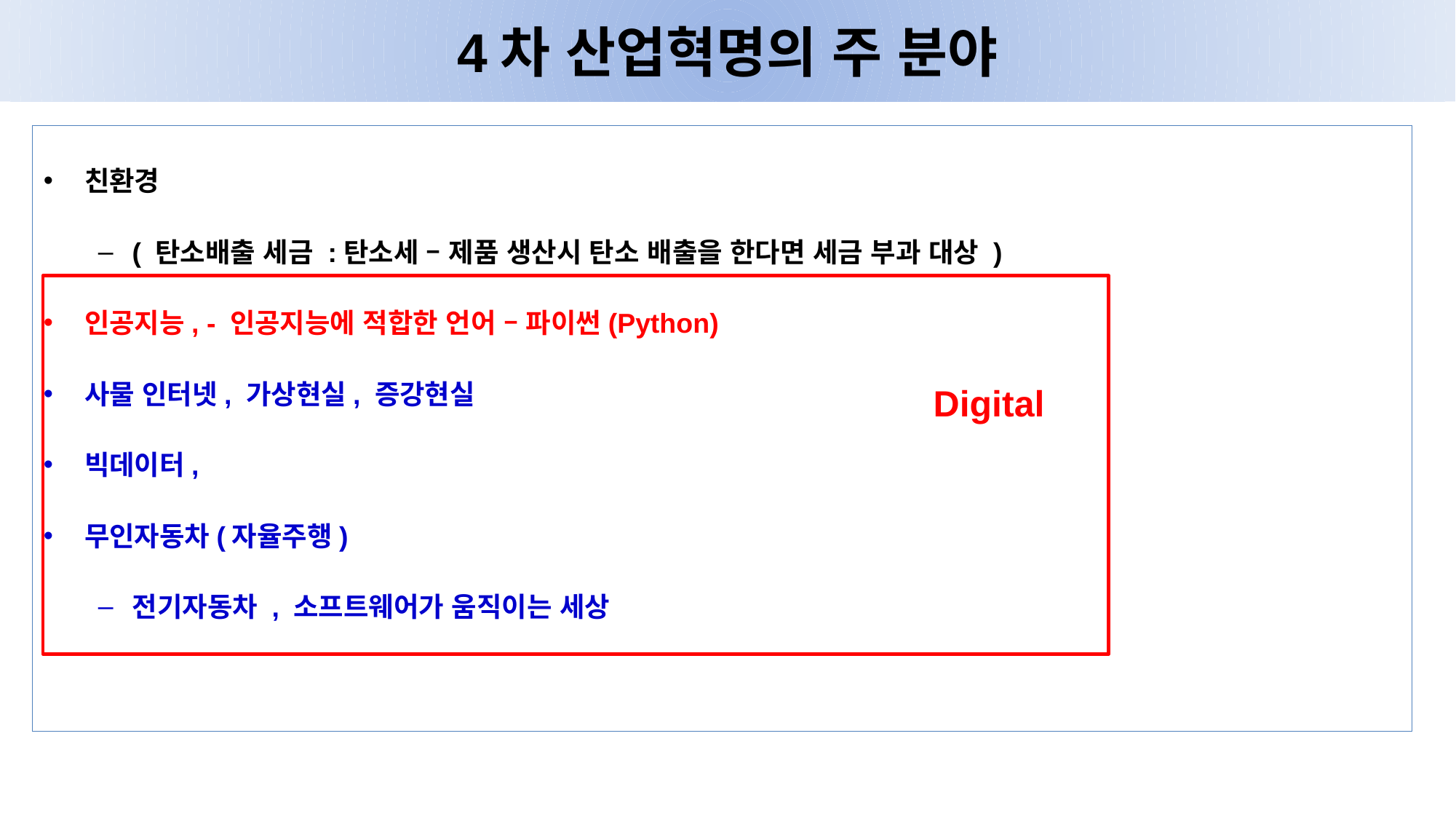

# 4차 산업혁명의 주 분야
친환경
( 탄소배출 세금 :탄소세 – 제품 생산시 탄소 배출을 한다면 세금 부과 대상 )
인공지능, - 인공지능에 적합한 언어 – 파이썬(Python)
사물 인터넷, 가상현실, 증강현실
빅데이터,
무인자동차(자율주행)
전기자동차 , 소프트웨어가 움직이는 세상

Digital